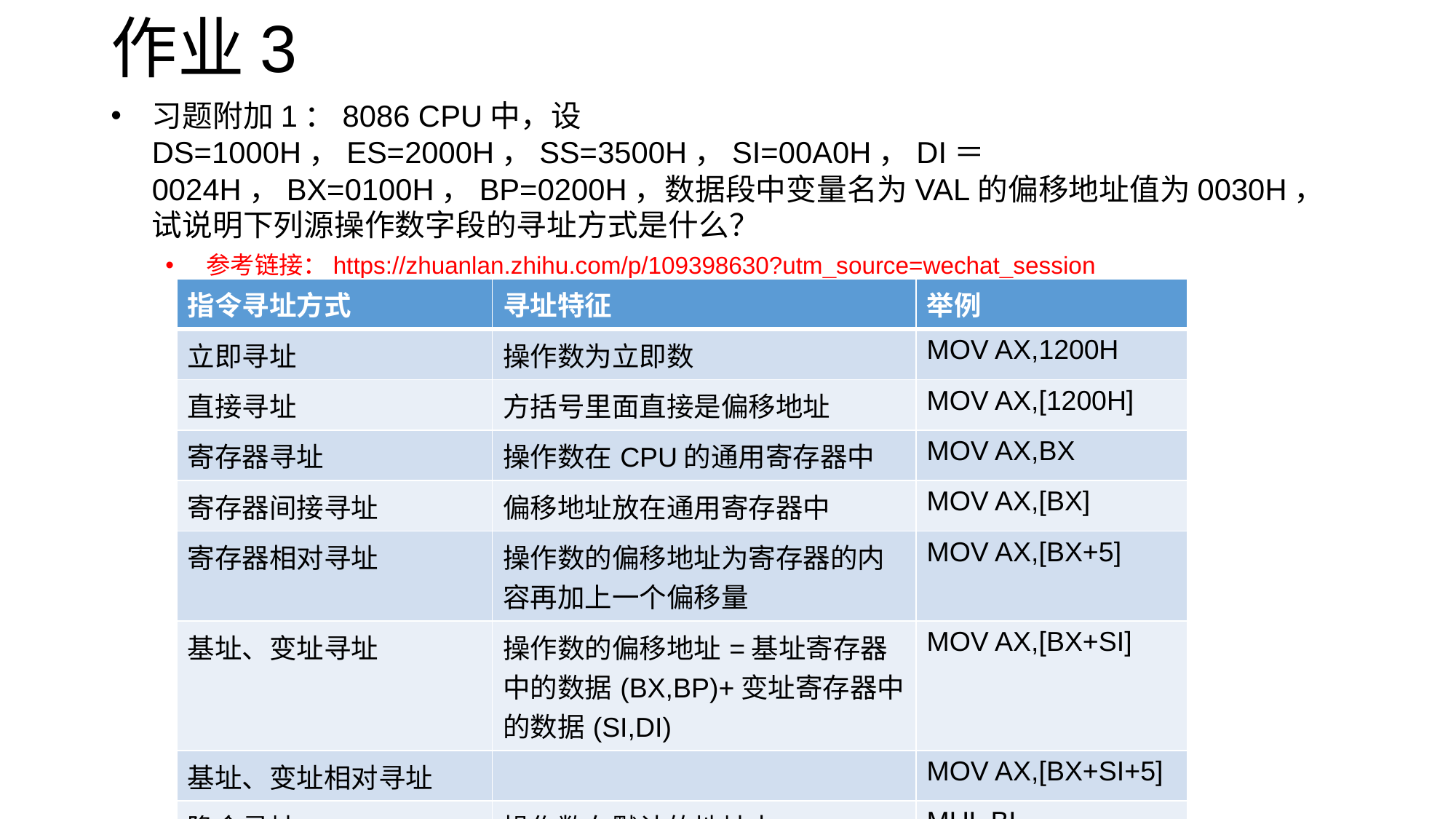

# 作业3
习题附加1：8086 CPU中，设DS=1000H，ES=2000H，SS=3500H，SI=00A0H，DI＝0024H，BX=0100H，BP=0200H，数据段中变量名为VAL的偏移地址值为0030H，试说明下列源操作数字段的寻址方式是什么？
参考链接：https://zhuanlan.zhihu.com/p/109398630?utm_source=wechat_session

| 指令寻址方式 | 寻址特征 | 举例 |
| --- | --- | --- |
| 立即寻址 | 操作数为立即数 | MOV AX,1200H |
| 直接寻址 | 方括号里面直接是偏移地址 | MOV AX,[1200H] |
| 寄存器寻址 | 操作数在CPU的通用寄存器中 | MOV AX,BX |
| 寄存器间接寻址 | 偏移地址放在通用寄存器中 | MOV AX,[BX] |
| 寄存器相对寻址 | 操作数的偏移地址为寄存器的内容再加上一个偏移量 | MOV AX,[BX+5] |
| 基址、变址寻址 | 操作数的偏移地址=基址寄存器中的数据(BX,BP)+变址寄存器中的数据(SI,DI) | MOV AX,[BX+SI] |
| 基址、变址相对寻址 |  | MOV AX,[BX+SI+5] |
| 隐含寻址 | 操作数在默认的地址中 | MUL BL |